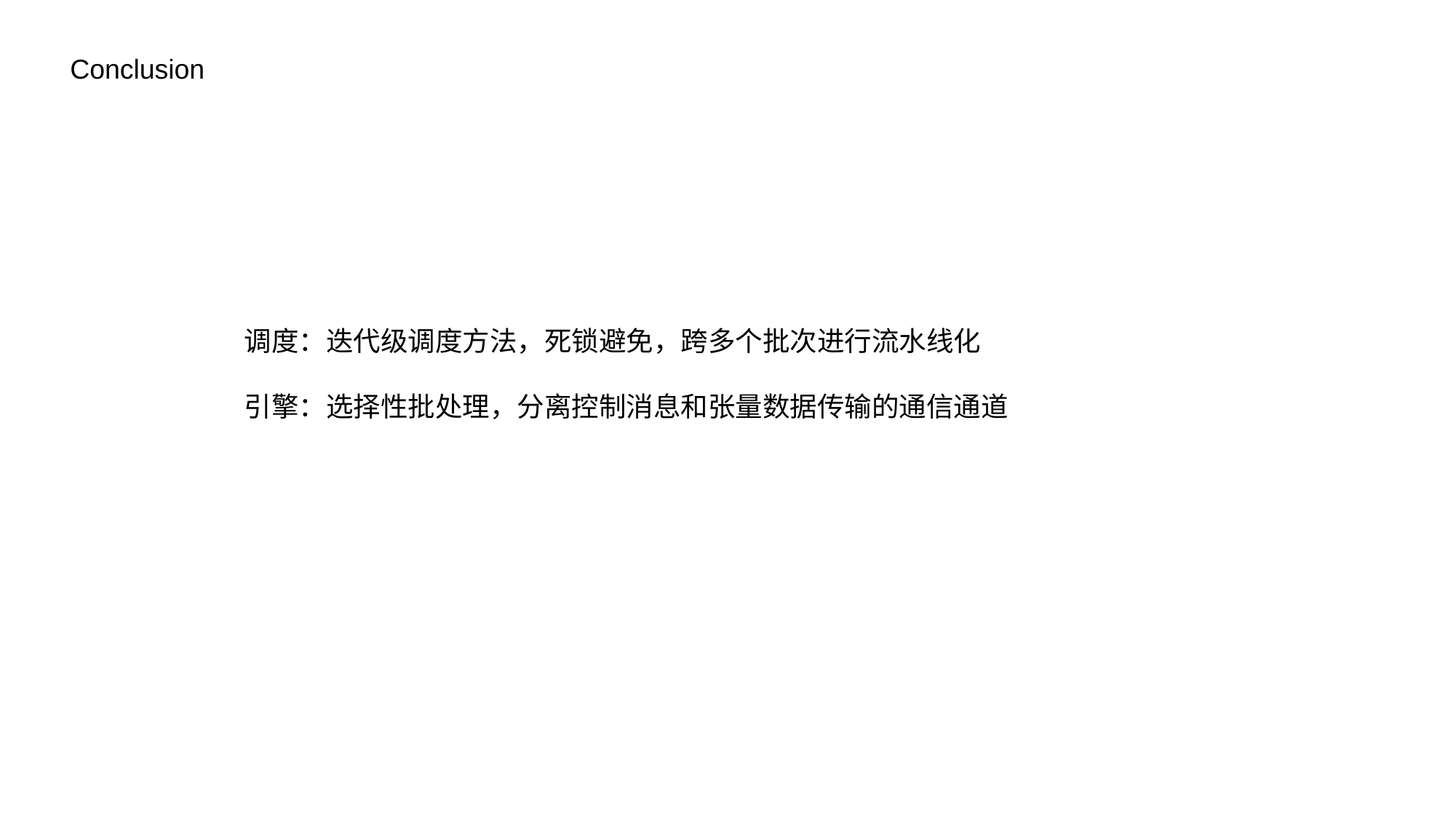

Conclusion
调度：迭代级调度方法，死锁避免，跨多个批次进行流水线化

引擎：选择性批处理，分离控制消息和张量数据传输的通信通道